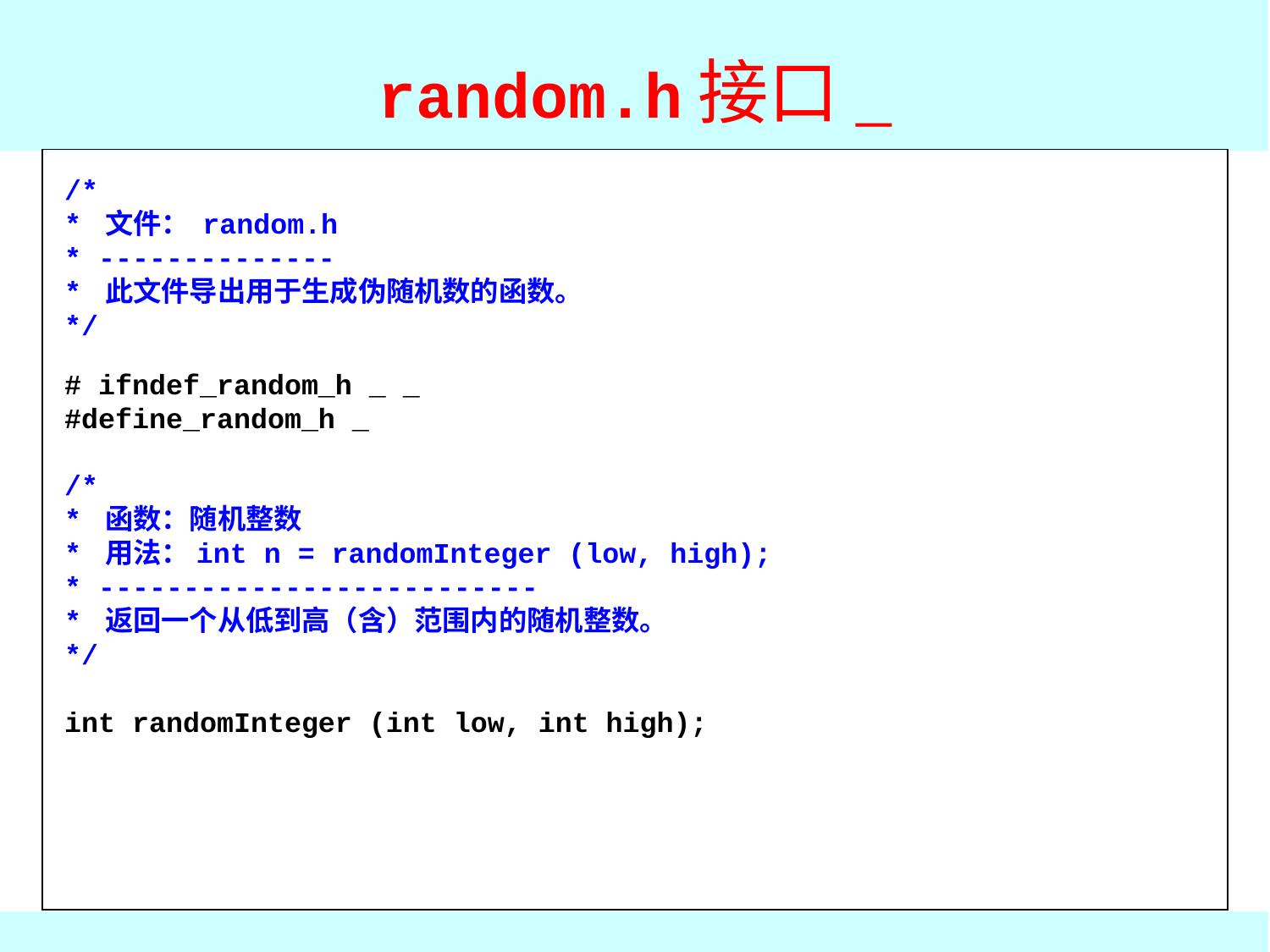

# random.h接口_

/*
* 文件： random.h
* --------------
* 此文件导出用于生成伪随机数的函数。
*/

# ifndef_random_h _ _
#define_random_h _

/*
* 函数：随机整数
* 用法：int n = randomInteger (low, high);
* --------------------------
* 返回一个从低到高（含）范围内的随机整数。
*/

int randomInteger (int low, int high);